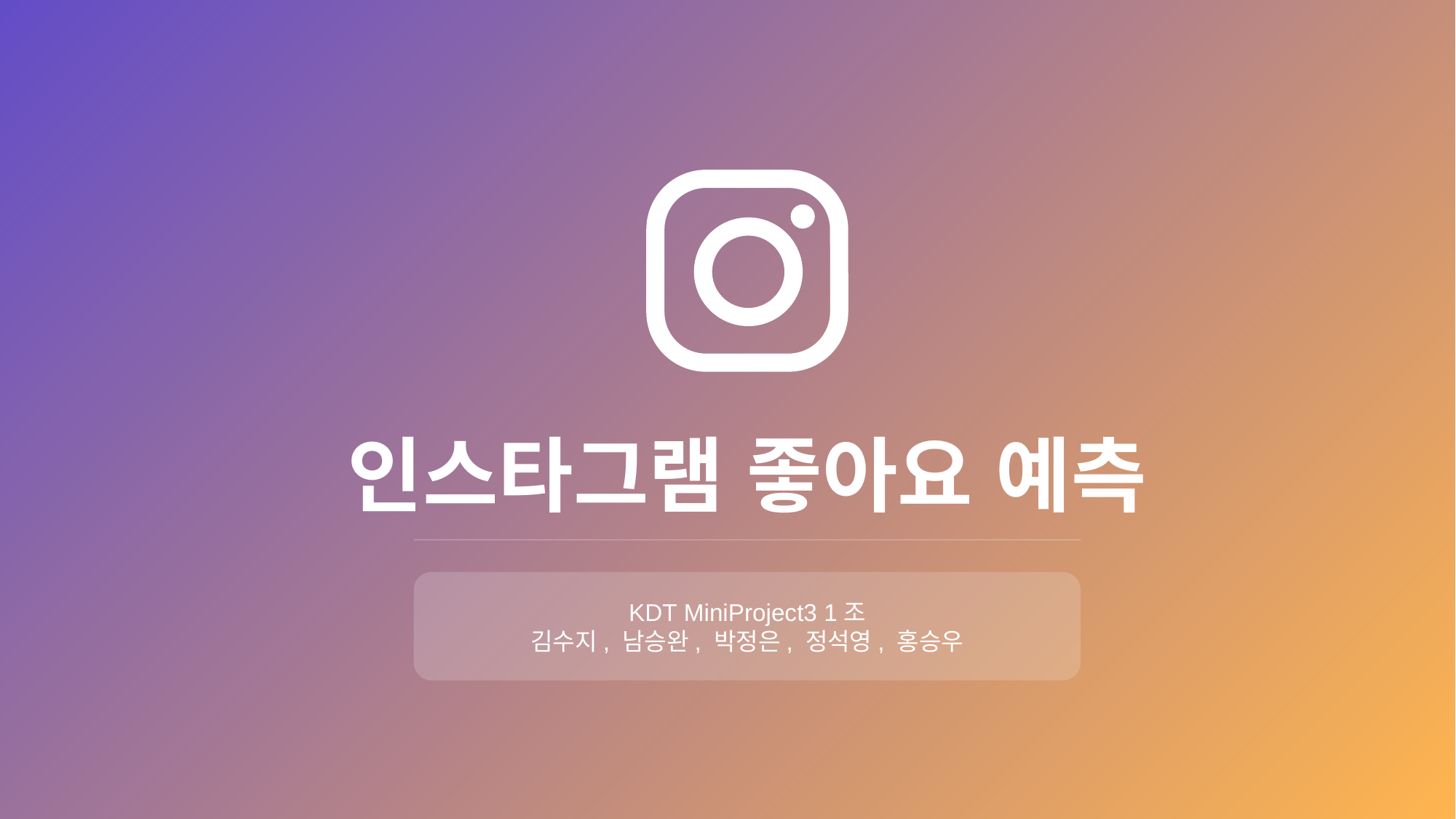

인스타그램 좋아요 예측
KDT MiniProject3 1조
김수지, 남승완, 박정은, 정석영, 홍승우